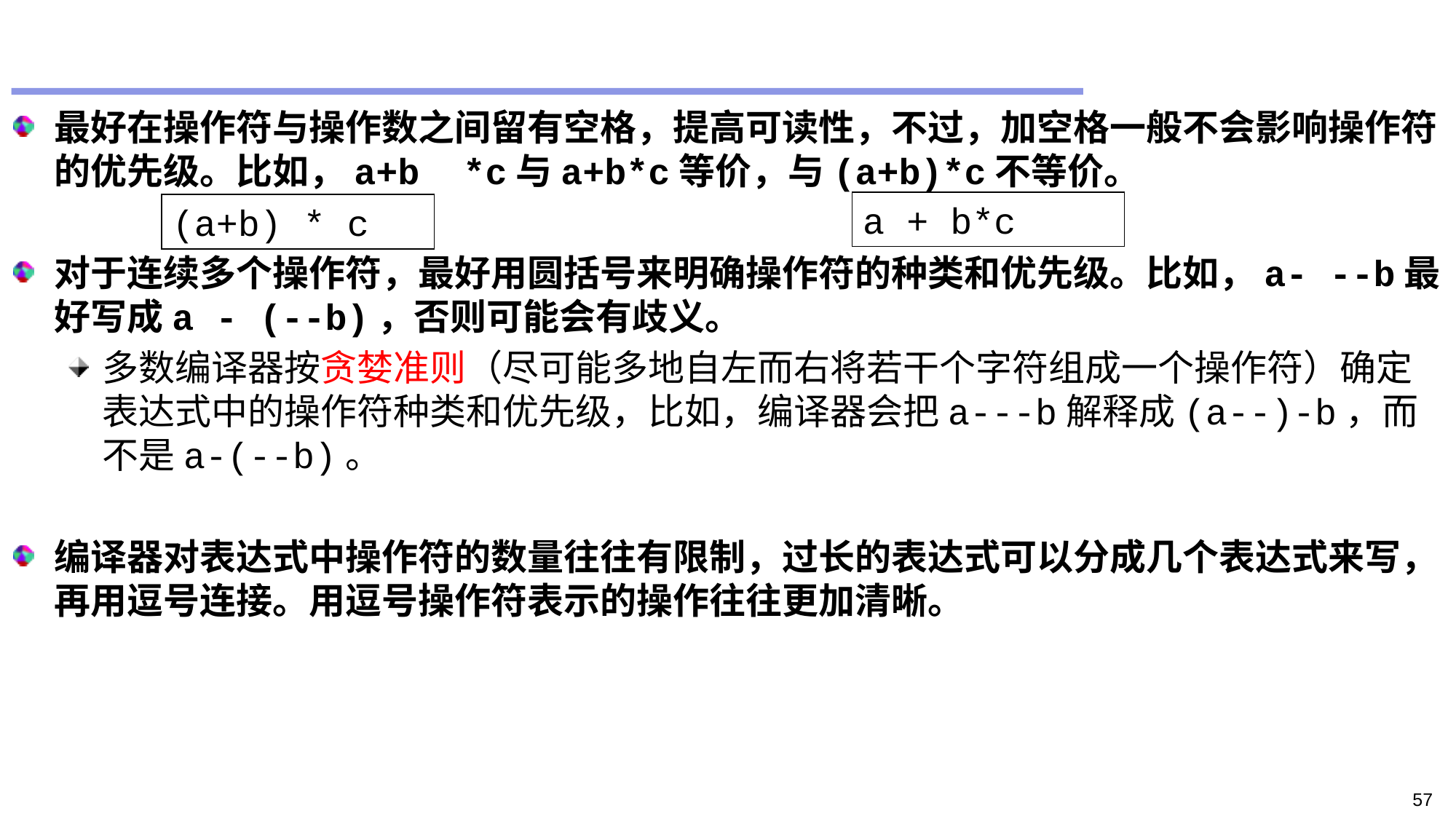

#
最好在操作符与操作数之间留有空格，提高可读性，不过，加空格一般不会影响操作符的优先级。比如，a+b  *c与a+b*c等价，与(a+b)*c不等价。

对于连续多个操作符，最好用圆括号来明确操作符的种类和优先级。比如，a- --b最好写成a - (--b)，否则可能会有歧义。
多数编译器按贪婪准则（尽可能多地自左而右将若干个字符组成一个操作符）确定表达式中的操作符种类和优先级，比如，编译器会把a---b解释成(a--)-b，而不是a-(--b)。

编译器对表达式中操作符的数量往往有限制，过长的表达式可以分成几个表达式来写，再用逗号连接。用逗号操作符表示的操作往往更加清晰。
a + b*c
(a+b) * c
57